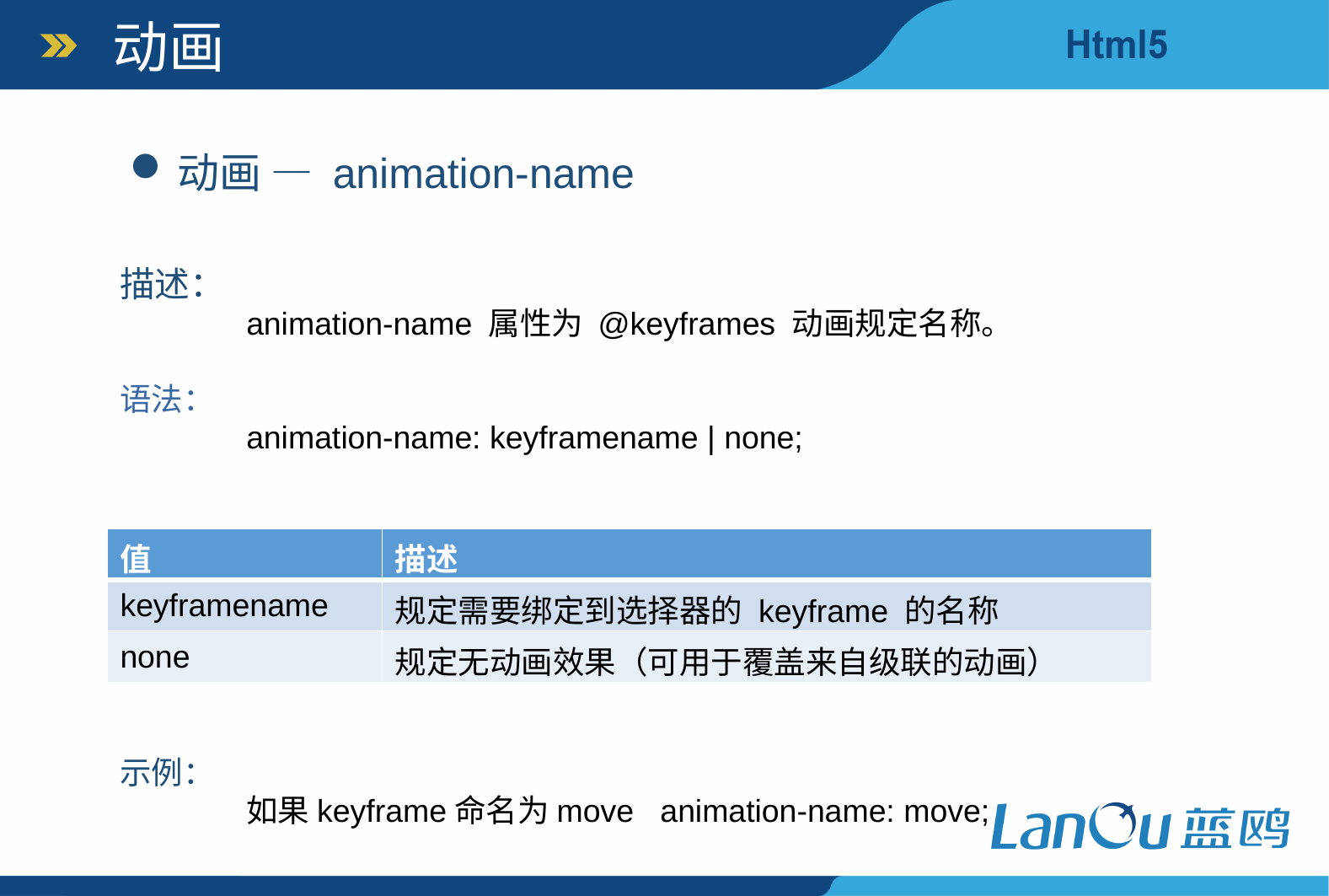

动画
动画 — animation-name

描述：
	animation-name 属性为 @keyframes 动画规定名称。

语法：
	animation-name: keyframename | none;
| 值 | 描述 |
| --- | --- |
| keyframename | 规定需要绑定到选择器的 keyframe 的名称 |
| none | 规定无动画效果（可用于覆盖来自级联的动画） |
示例：
	如果keyframe命名为move   animation-name: move;